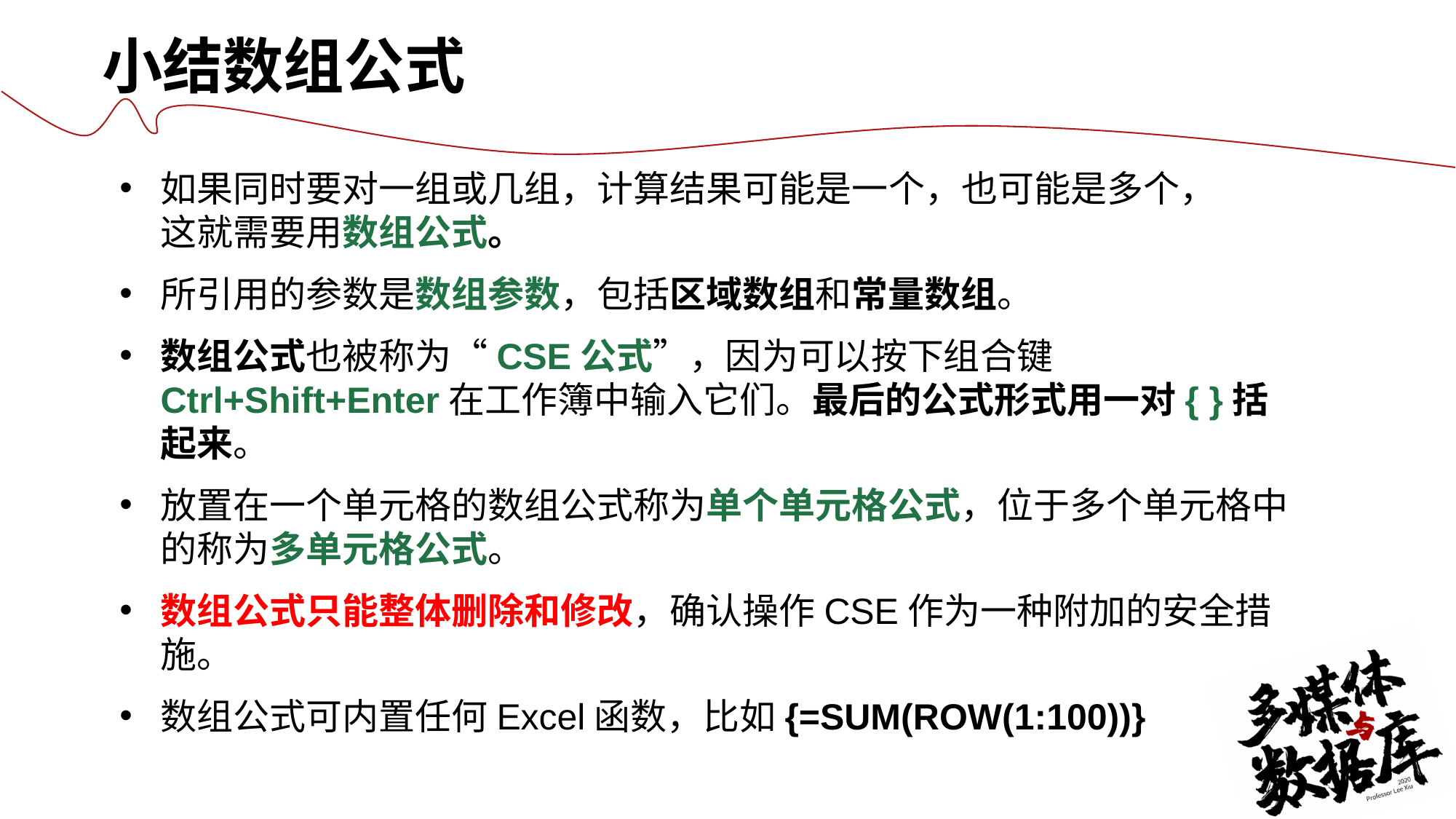

小结数组公式
如果同时要对一组或几组，计算结果可能是一个，也可能是多个，
这就需要用数组公式。
所引用的参数是数组参数，包括区域数组和常量数组。
数组公式也被称为“CSE公式”，因为可以按下组合键Ctrl+Shift+Enter在工作簿中输入它们。最后的公式形式用一对{ }括起来。
放置在一个单元格的数组公式称为单个单元格公式，位于多个单元格中的称为多单元格公式。
数组公式只能整体删除和修改，确认操作CSE作为一种附加的安全措施。
数组公式可内置任何Excel函数，比如{=SUM(ROW(1:100))}